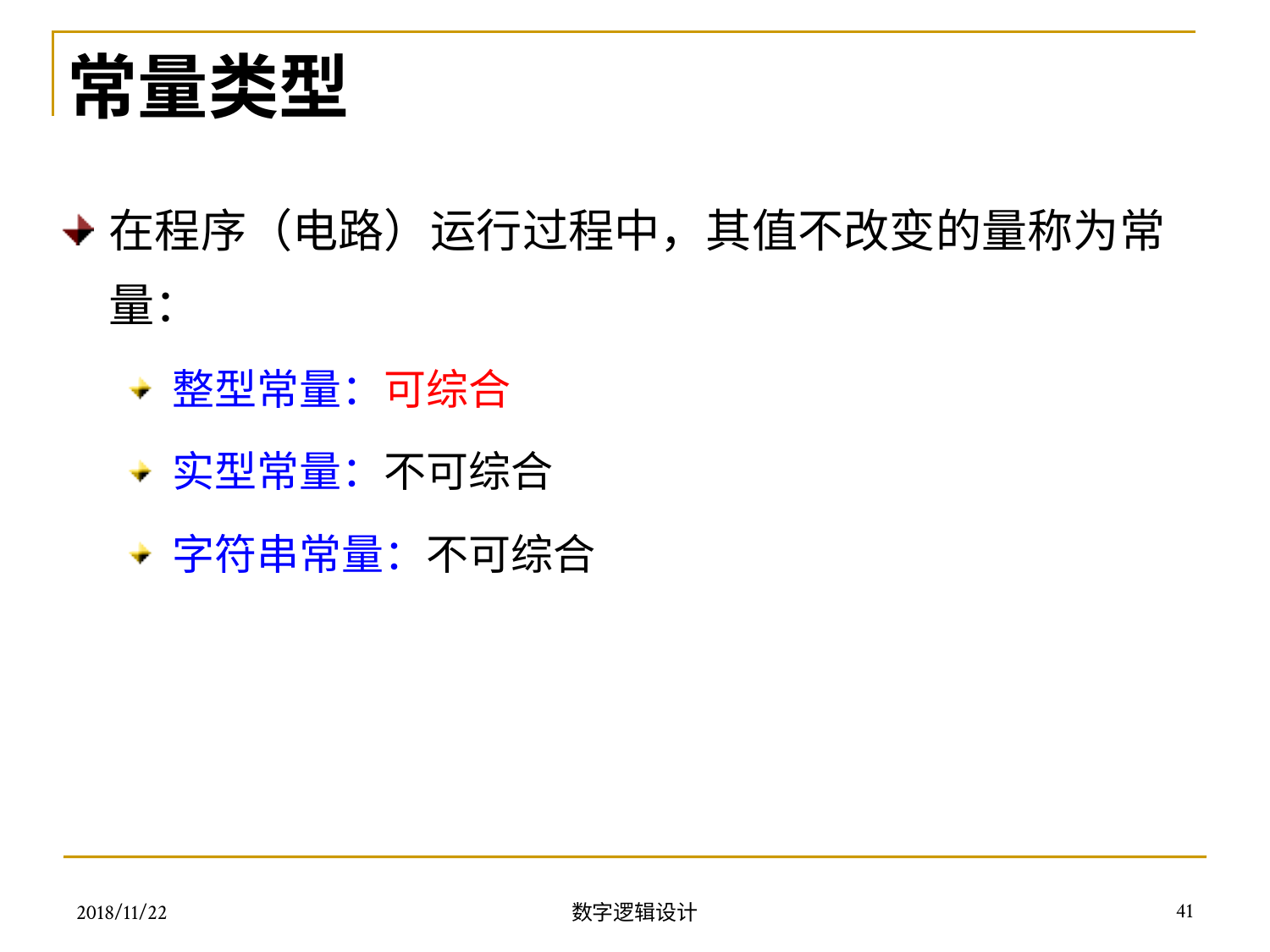

常量类型
在程序（电路）运行过程中，其值不改变的量称为常量：
整型常量：可综合
实型常量：不可综合
字符串常量：不可综合
2018/11/22
41
数字逻辑设计